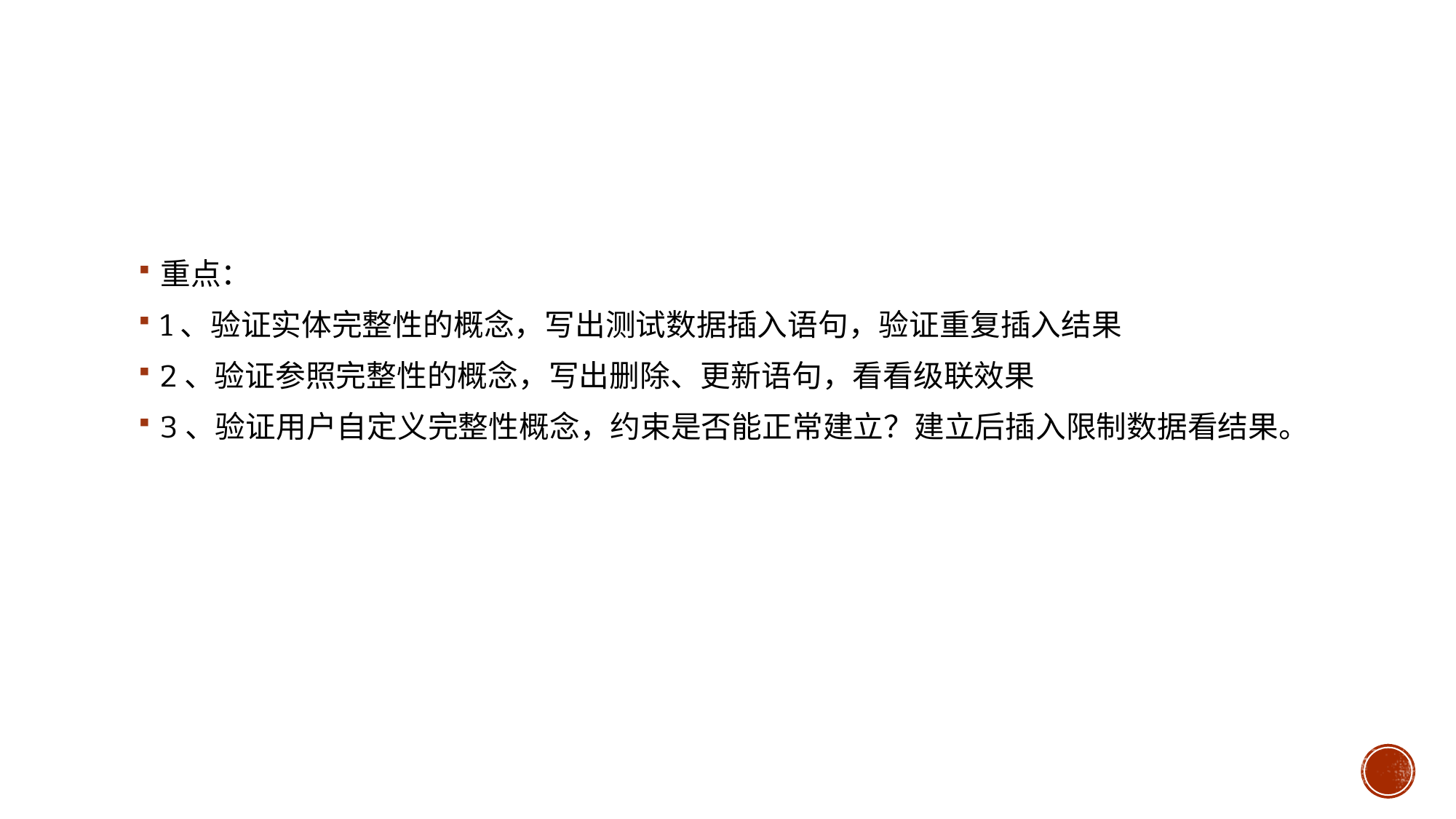

#
重点：
1、验证实体完整性的概念，写出测试数据插入语句，验证重复插入结果
2、验证参照完整性的概念，写出删除、更新语句，看看级联效果
3、验证用户自定义完整性概念，约束是否能正常建立？建立后插入限制数据看结果。